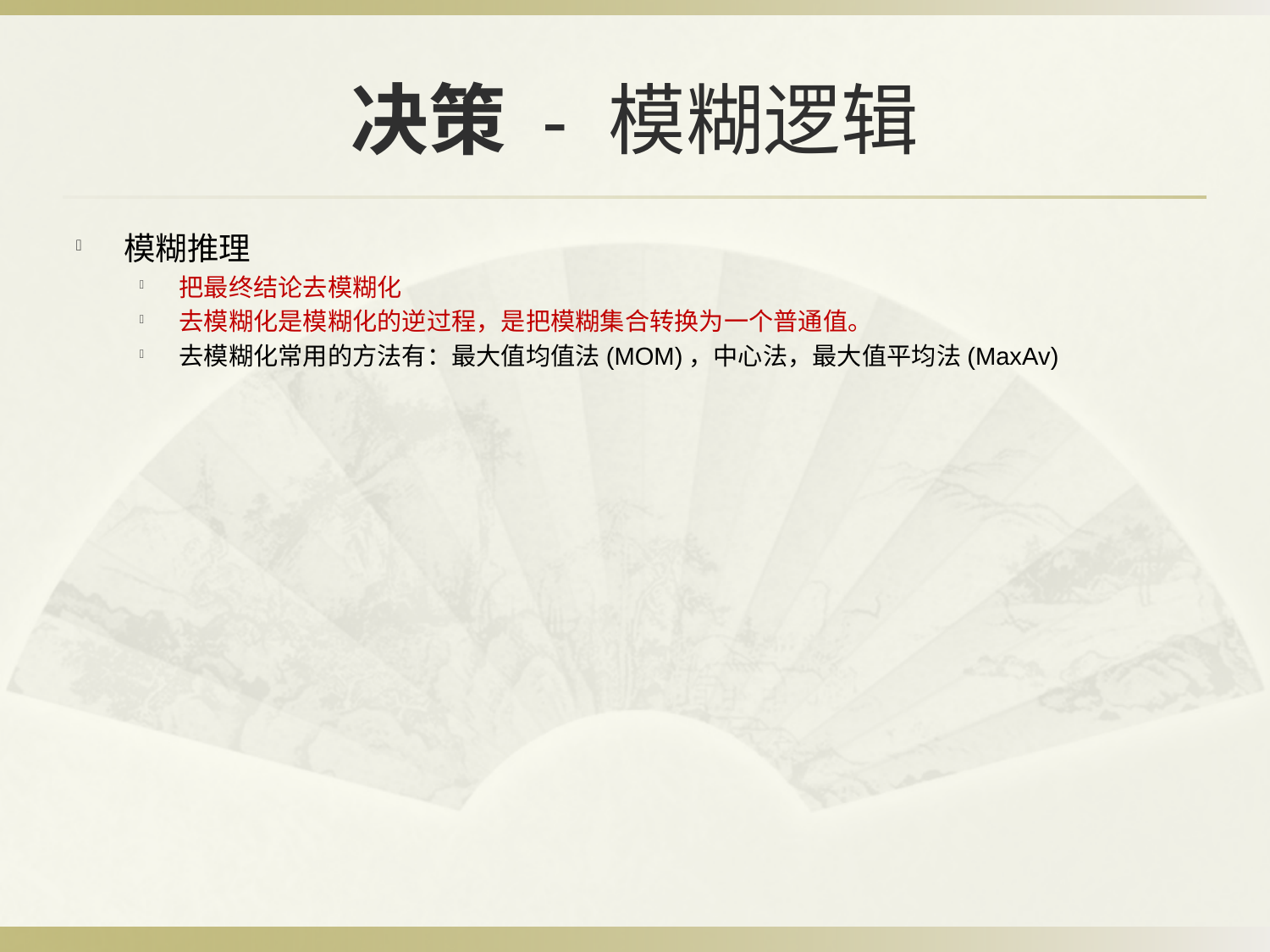

# 决策 - 模糊逻辑
模糊推理
把最终结论去模糊化
去模糊化是模糊化的逆过程，是把模糊集合转换为一个普通值。
去模糊化常用的方法有：最大值均值法(MOM)，中心法，最大值平均法(MaxAv)